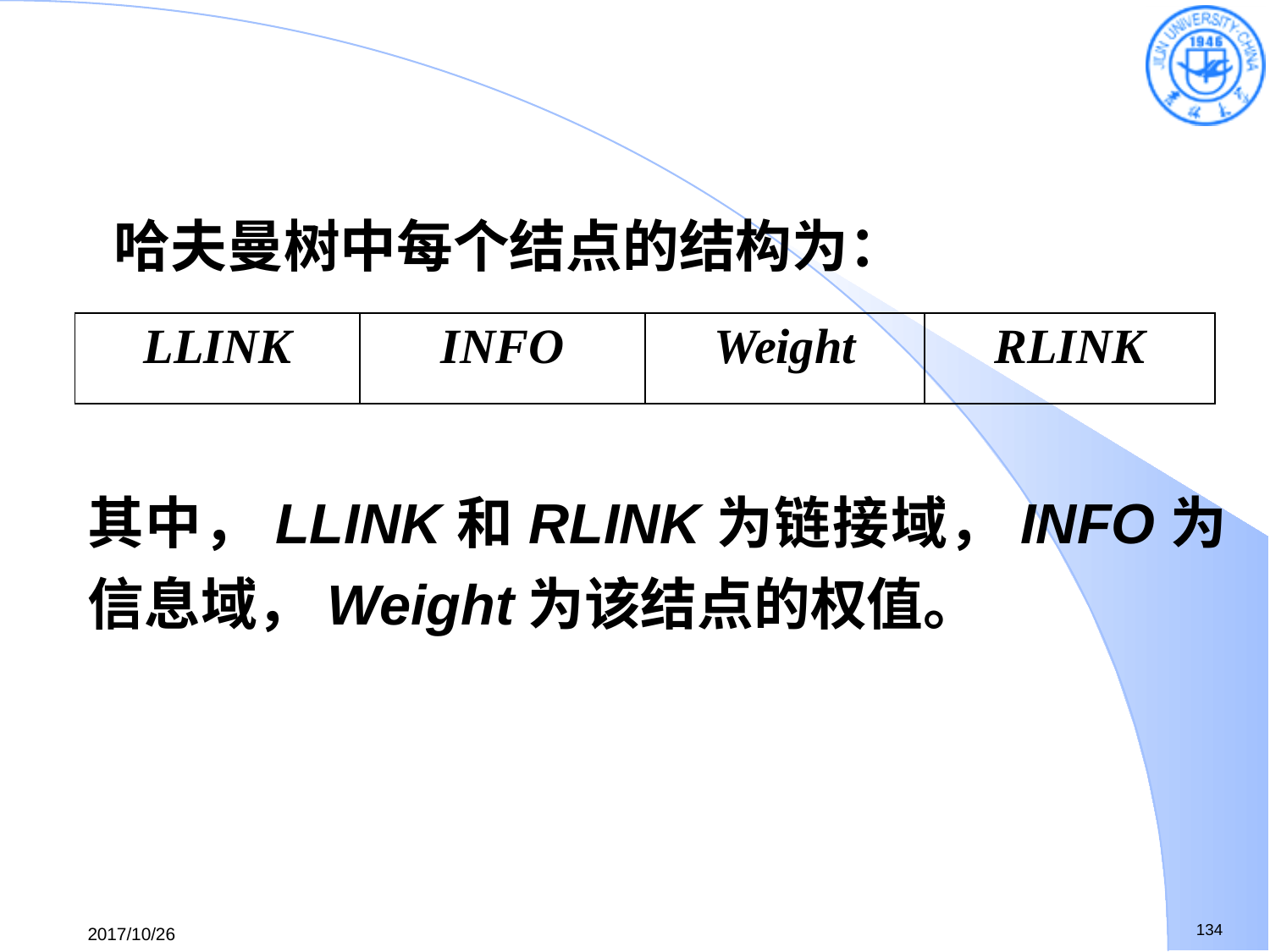

哈夫曼树中每个结点的结构为：

其中，LLINK和RLINK为链接域，INFO为信息域，Weight为该结点的权值。
| LLINK | INFO | Weight | RLINK |
| --- | --- | --- | --- |